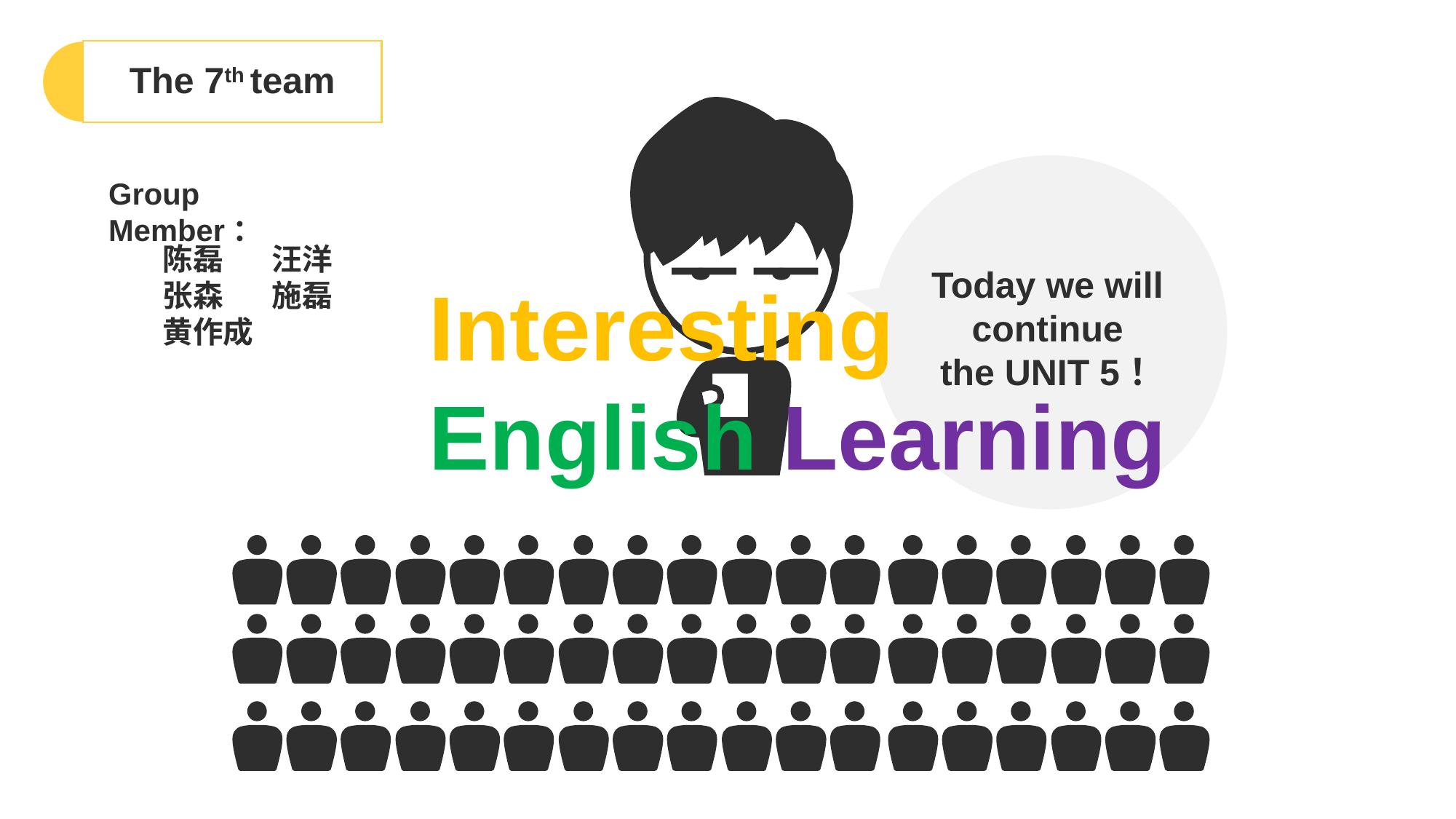

The 7th team
Group Member：
陈磊	汪洋
张森	施磊
黄作成

Today we will
continue
the UNIT 5！
Interesting English Learning